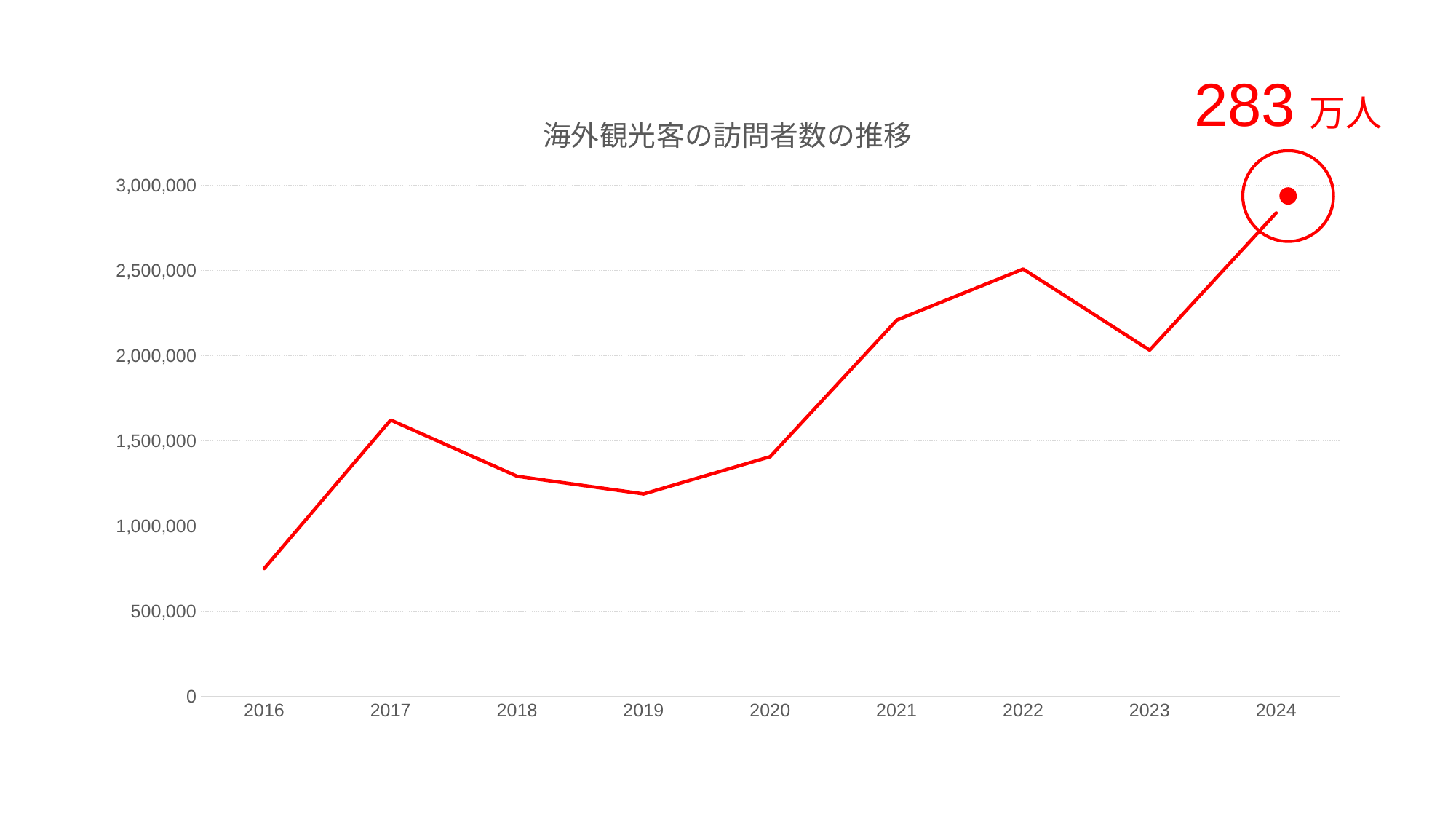

283万人

### Chart: 海外観光客の訪問者数の推移

| Category | 訪問人数 |
|---|---|
| 2016 | 749889.0 |
| 2017 | 1622019.0 |
| 2018 | 1291392.0 |
| 2019 | 1188014.0 |
| 2020 | 1406425.0 |
| 2021 | 2208104.0 |
| 2022 | 2508114.0 |
| 2023 | 2032174.0 |
| 2024 | 2837445.0 |